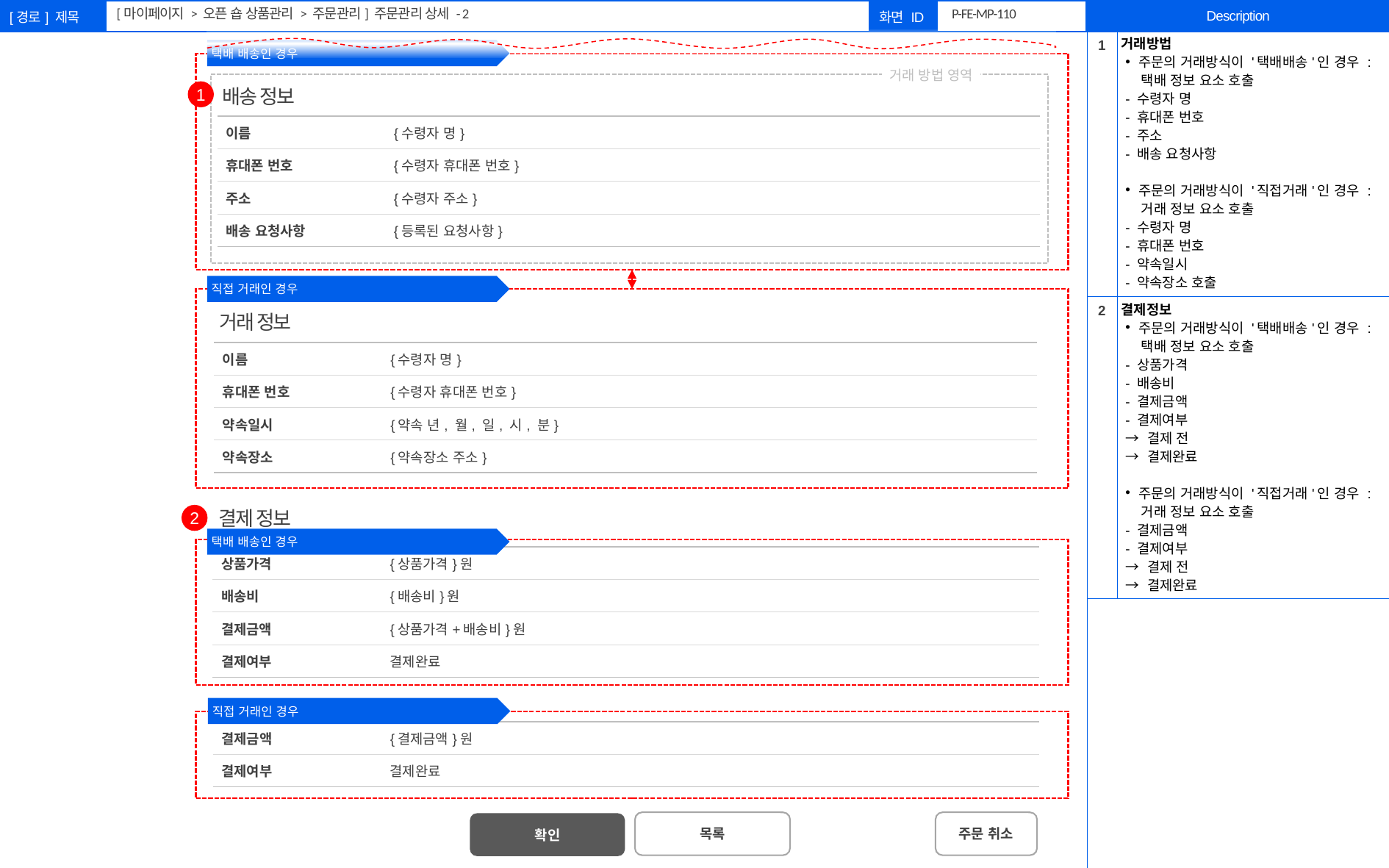

[마이페이지 > 오픈 숍 상품관리 > 주문관리] 주문관리 상세 - 2
# P-FE-MP-110

| 1 | 거래방법 주문의 거래방식이 '택배배송'인 경우 : 택배 정보 요소 호출 - 수령자 명 - 휴대폰 번호 - 주소 - 배송 요청사항 주문의 거래방식이 '직접거래'인 경우 : 거래 정보 요소 호출 - 수령자 명 - 휴대폰 번호 - 약속일시 - 약속장소 호출 |
| --- | --- |
| 2 | 결제정보 주문의 거래방식이 '택배배송'인 경우 : 택배 정보 요소 호출 - 상품가격 - 배송비 - 결제금액 - 결제여부 → 결제 전 → 결제완료 주문의 거래방식이 '직접거래'인 경우 : 거래 정보 요소 호출 - 결제금액 - 결제여부 → 결제 전 → 결제완료 |
|  |  |
택배 배송인 경우

거래 방법 영역

1
배송 정보
| 이름 | {수령자 명} |
| --- | --- |
| 휴대폰 번호 | {수령자 휴대폰 번호} |
| 주소 | {수령자 주소} |
| 배송 요청사항 | {등록된 요청사항} |
직접 거래인 경우

거래 정보
| 이름 | {수령자 명} |
| --- | --- |
| 휴대폰 번호 | {수령자 휴대폰 번호} |
| 약속일시 | {약속 년, 월, 일, 시, 분} |
| 약속장소 | {약속장소 주소} |
2
결제 정보
택배 배송인 경우

| 상품가격 | {상품가격}원 |
| --- | --- |
| 배송비 | {배송비}원 |
| 결제금액 | {상품가격+배송비}원 |
| 결제여부 | 결제완료 |
직접 거래인 경우

| 결제금액 | {결제금액}원 |
| --- | --- |
| 결제여부 | 결제완료 |
목록
주문 취소
확인